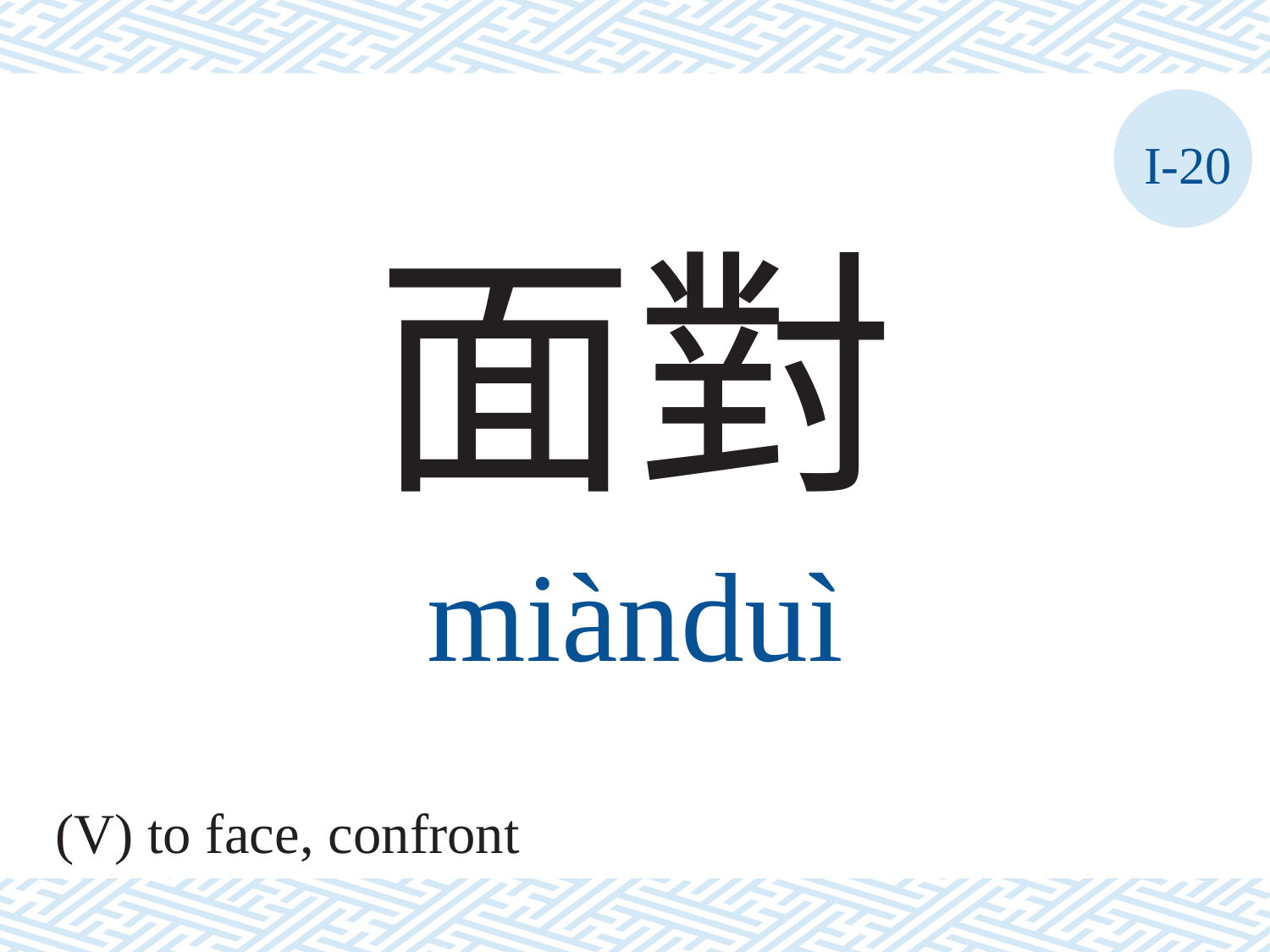

I-20
面對
miànduì
(V) to face, confront